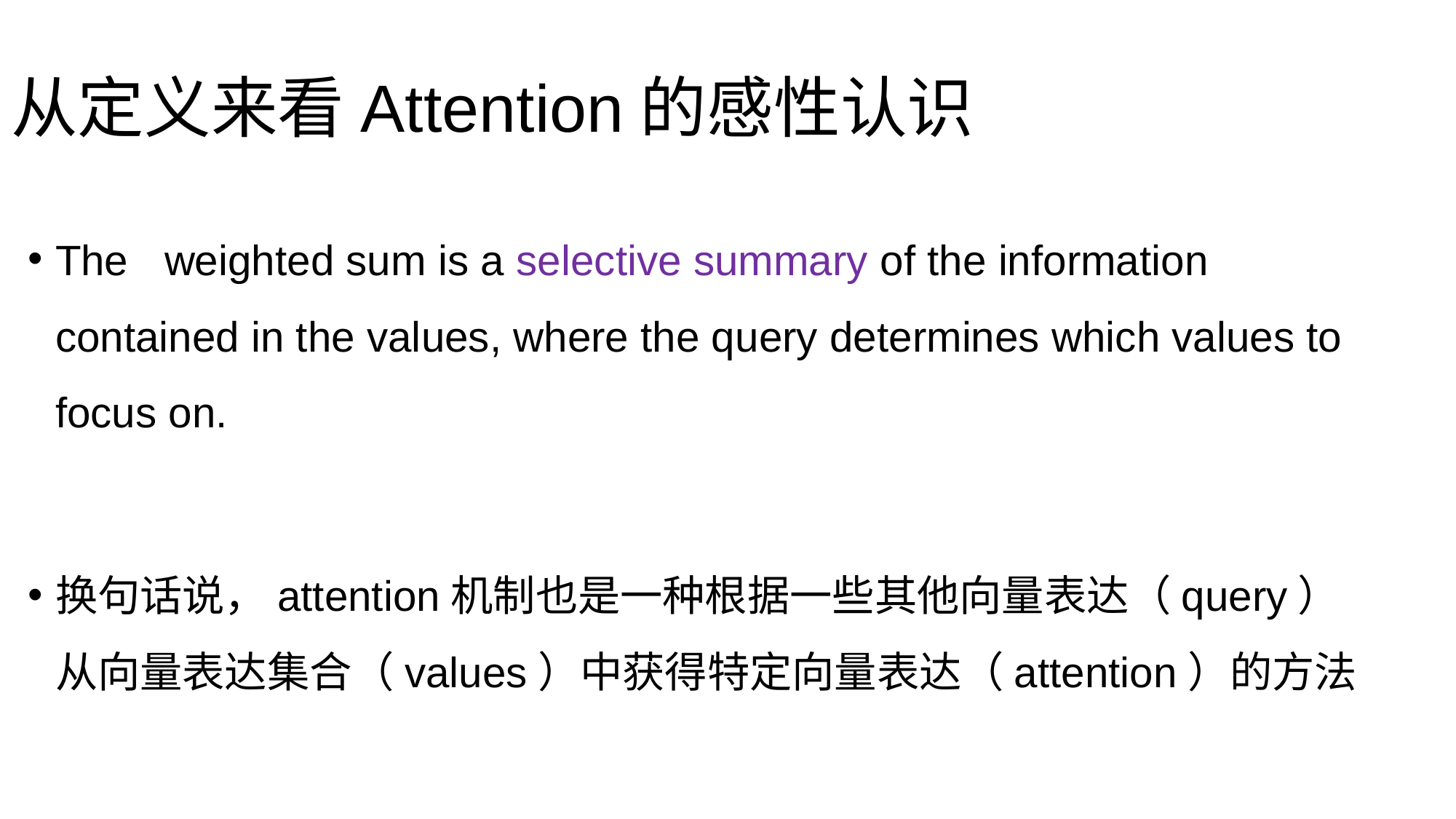

# 从定义来看Attention的感性认识
The	weighted sum is a selective summary of the information contained in the values, where the query determines which values to focus on.

换句话说，attention机制也是一种根据一些其他向量表达（query）从向量表达集合（values）中获得特定向量表达（attention）的方法